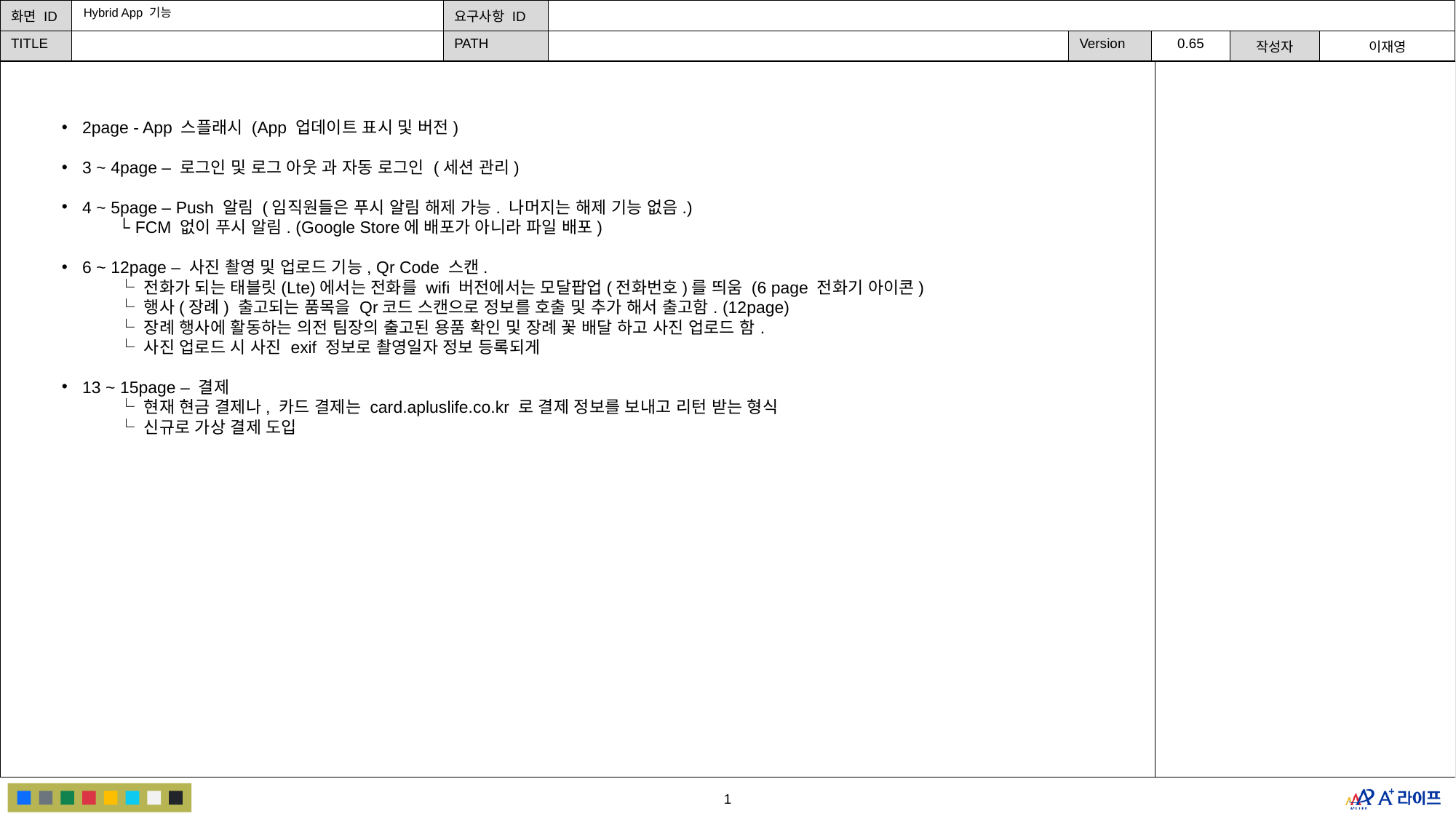

Hybrid App 기능

2page - App 스플래시 (App 업데이트 표시 및 버전)

3 ~ 4page – 로그인 및 로그 아웃 과 자동 로그인 (세션 관리)

4 ~ 5page – Push 알림 (임직원들은 푸시 알림 해제 가능. 나머지는 해제 기능 없음.)
            └ FCM 없이 푸시 알림. (Google Store에 배포가 아니라 파일 배포)

6 ~ 12page – 사진 촬영 및 업로드 기능, Qr Code 스캔.
            └ 전화가 되는 태블릿(Lte)에서는 전화를 wifi 버전에서는 모달팝업(전화번호)를 띄움 (6 page 전화기 아이콘)
            └ 행사(장례) 출고되는 품목을 Qr코드 스캔으로 정보를 호출 및 추가 해서 출고함. (12page)
            └ 장례 행사에 활동하는 의전 팀장의 출고된 용품 확인 및 장례 꽃 배달 하고 사진 업로드 함.
            └ 사진 업로드 시 사진 exif 정보로 촬영일자 정보 등록되게

13 ~ 15page – 결제
            └ 현재 현금 결제나, 카드 결제는 card.apluslife.co.kr 로 결제 정보를 보내고 리턴 받는 형식
            └ 신규로 가상 결제 도입